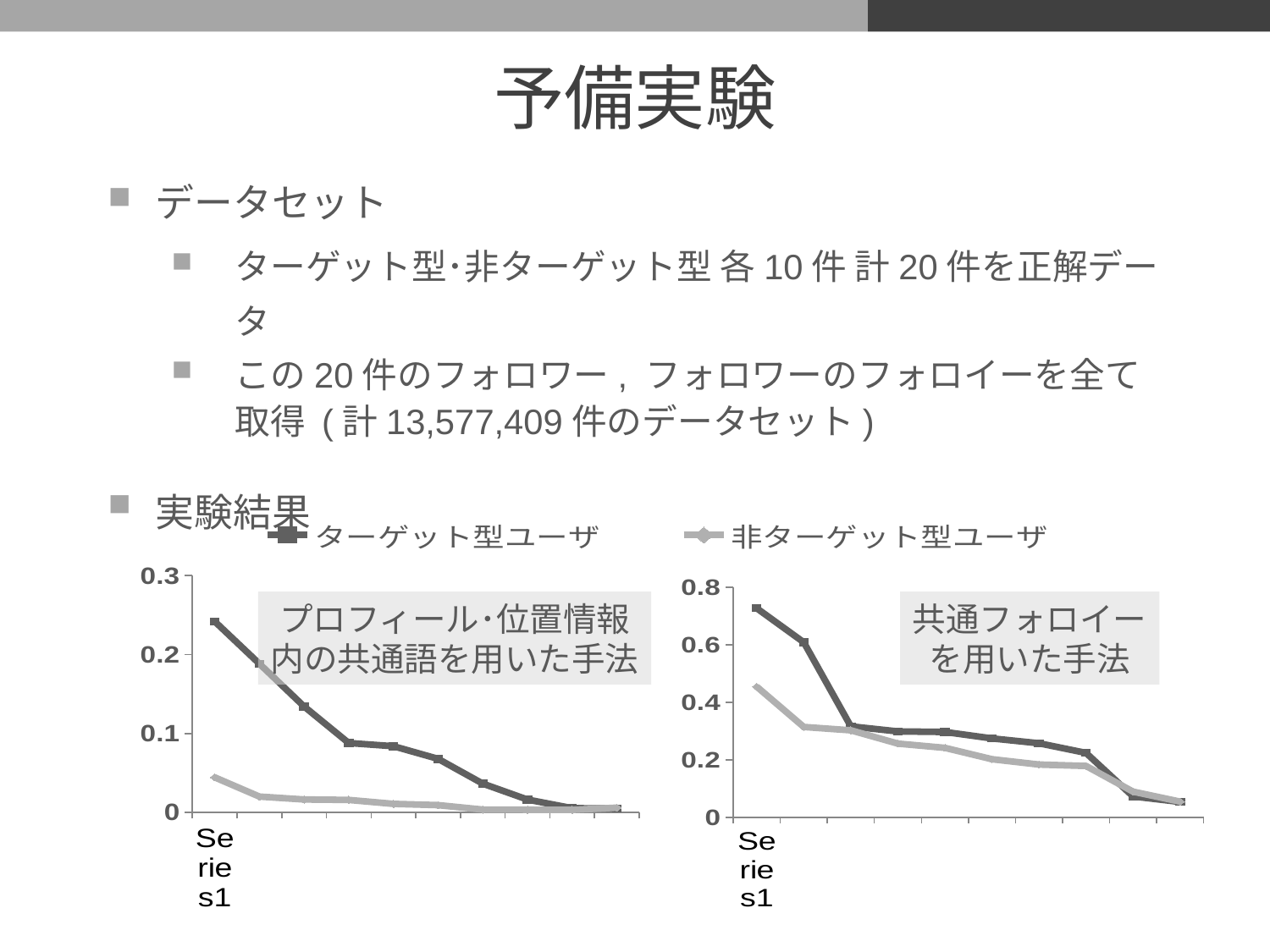

# 予備実験
データセット
ターゲット型･非ターゲット型 各10件 計20件を正解データ
この20件のフォロワー, フォロワーのフォロイーを全て取得 (計13,577,409件のデータセット)

実験結果

### Chart

| Category | ターゲット型ユーザ | 非ターゲット型ユーザ |
|---|---|---|
|  | 0.24192731 | 0.044367625 |
|  | 0.18829245 | 0.019994067 |
|  | 0.134252568 | 0.01635419 |
|  | 0.08792481 | 0.015794563 |
|  | 0.083854221 | 0.010787901 |
|  | 0.067830719 | 0.009199923 |
|  | 0.0364148 | 0.003594459 |
|  | 0.016232934 | 0.003349188 |
|  | 0.005372724 | 0.003210705 |
|  | 0.004869412 | 0.006018907 |

### Chart

| Category | 系列 1 | 系列 2 |
|---|---|---|
|  | 0.726519605 | 0.453970357 |
|  | 0.60836889 | 0.313858464 |
|  | 0.315936427 | 0.302220995 |
|  | 0.298435633 | 0.256169888 |
|  | 0.296590593 | 0.241171476 |
|  | 0.274122201 | 0.201732052 |
|  | 0.257254227 | 0.183325871 |
|  | 0.223741189 | 0.178446588 |
|  | 0.072387058 | 0.089036647 |
|  | 0.053312916 | 0.054352063 |
プロフィール･位置情報
内の共通語を用いた手法
共通フォロイー
を用いた手法